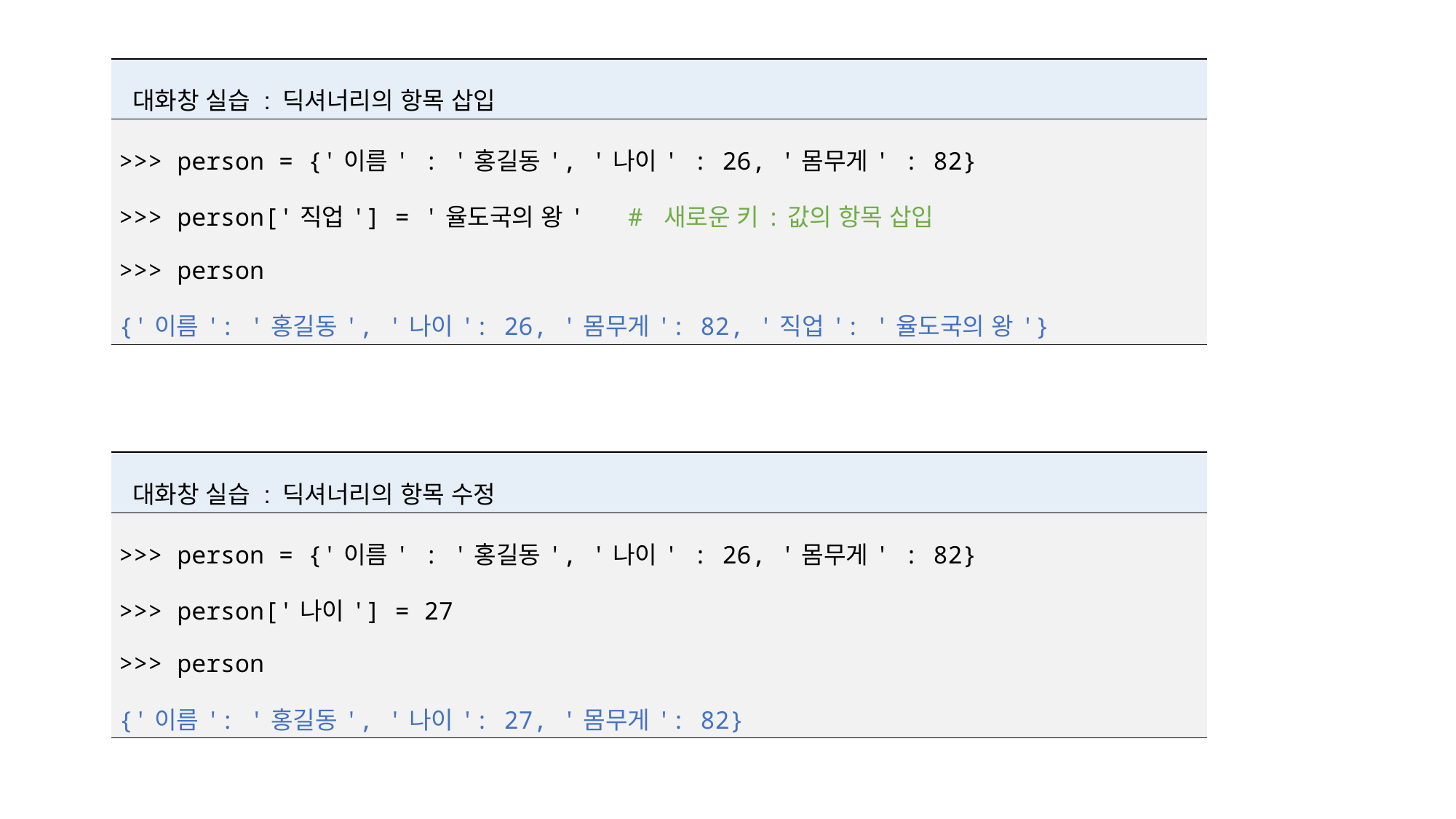

| 대화창 실습 : 딕셔너리의 항목 삽입 |
| --- |
| >>> person = {'이름' : '홍길동', '나이' : 26, '몸무게' : 82} >>> person['직업'] = '율도국의 왕' # 새로운 키:값의 항목 삽입 >>> person {'이름': '홍길동', '나이': 26, '몸무게': 82, '직업': '율도국의 왕'} |
| 대화창 실습 : 딕셔너리의 항목 수정 |
| --- |
| >>> person = {'이름' : '홍길동', '나이' : 26, '몸무게' : 82} >>> person['나이'] = 27 >>> person {'이름': '홍길동', '나이': 27, '몸무게': 82} |